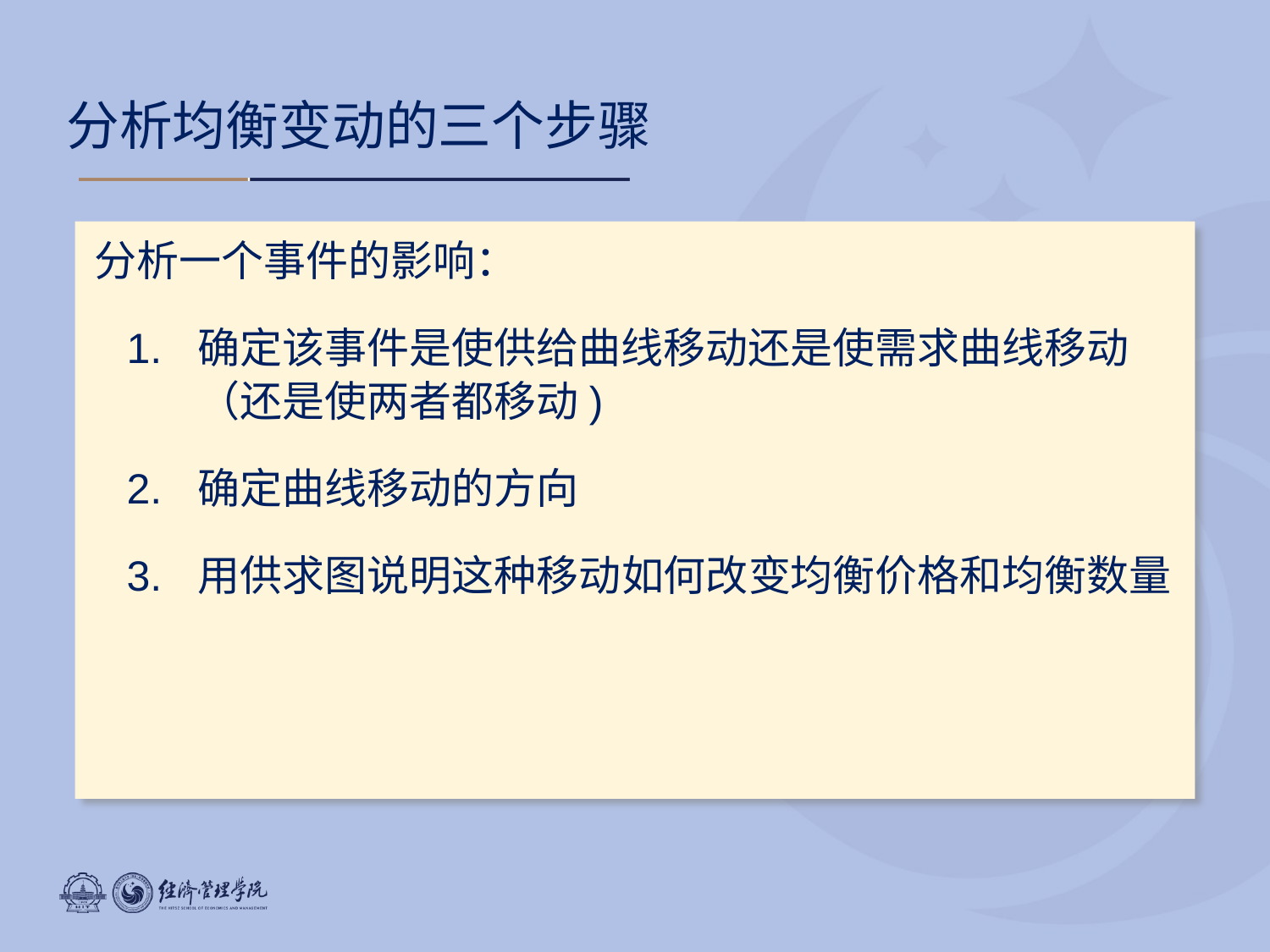

分析均衡变动的三个步骤
分析一个事件的影响：
确定该事件是使供给曲线移动还是使需求曲线移动（还是使两者都移动)
确定曲线移动的方向
用供求图说明这种移动如何改变均衡价格和均衡数量